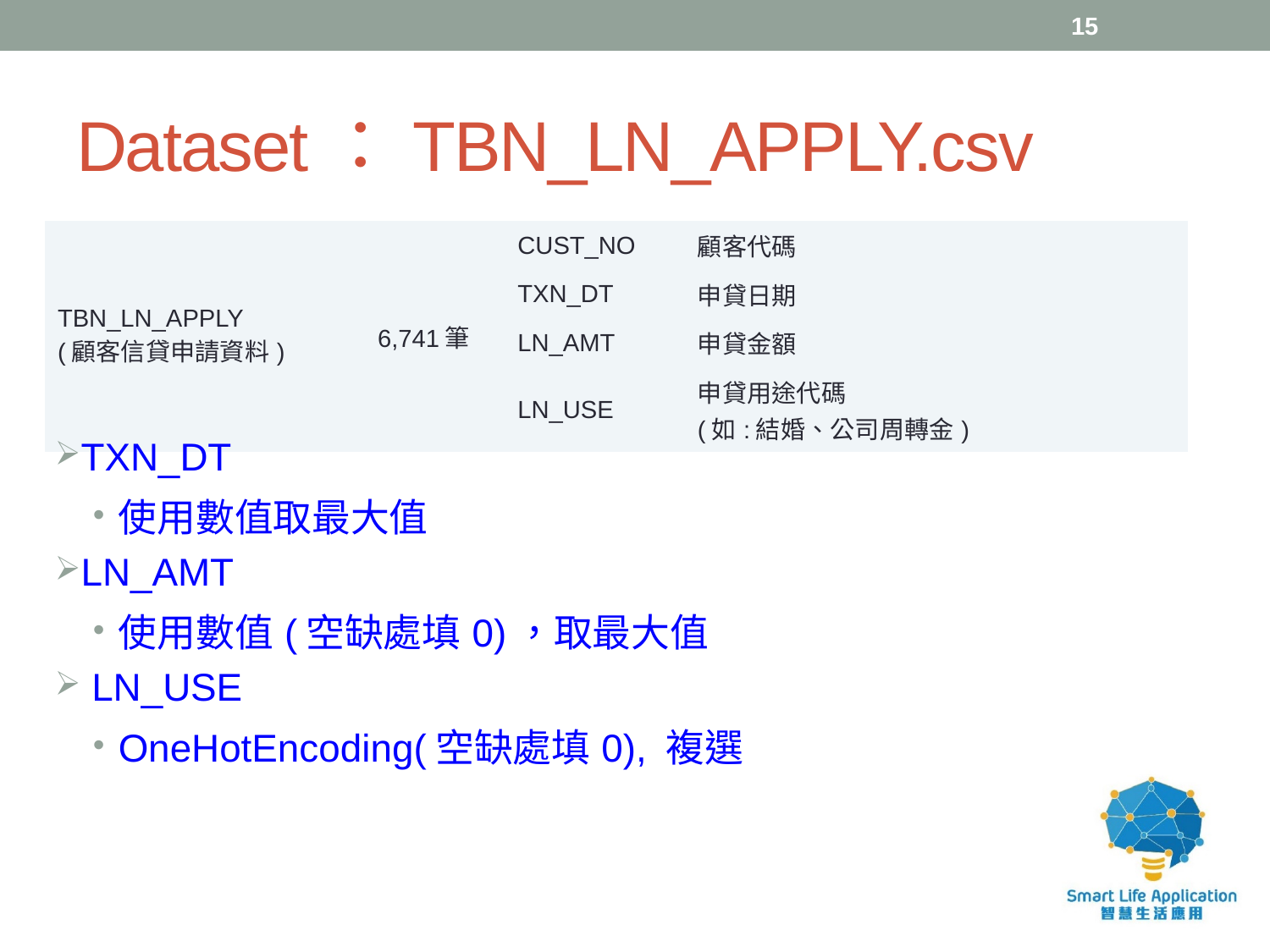

15
# Dataset：TBN_LN_APPLY.csv
| TBN\_LN\_APPLY (顧客信貸申請資料) | 6,741筆 | CUST\_NO | 顧客代碼 |
| --- | --- | --- | --- |
|  |  | TXN\_DT | 申貸日期 |
|  |  | LN\_AMT | 申貸金額 |
|  |  | LN\_USE | 申貸用途代碼 (如:結婚、公司周轉金) |
TXN_DT
使用數值取最大值
LN_AMT
使用數值(空缺處填0)，取最大值
 LN_USE
OneHotEncoding(空缺處填0), 複選